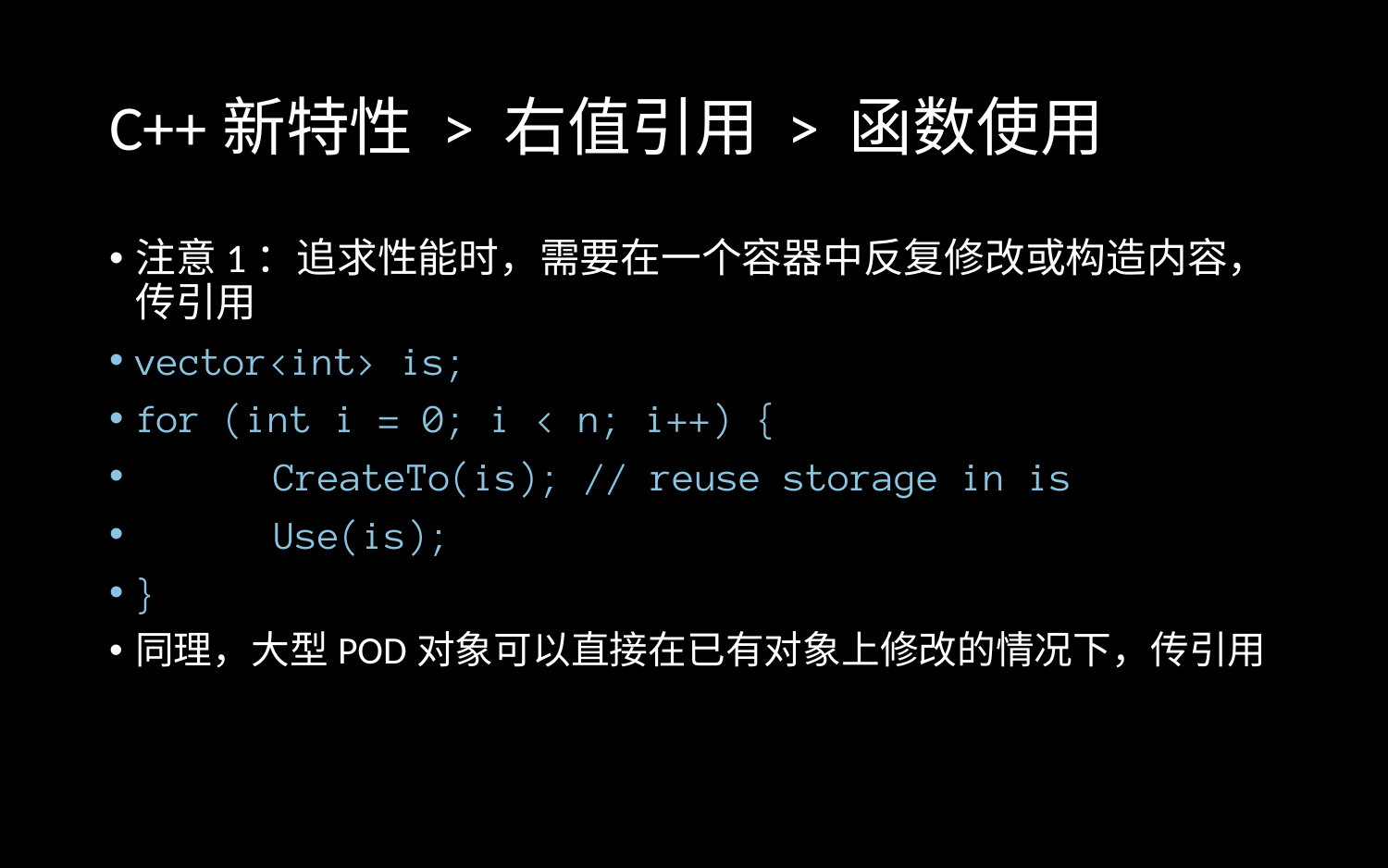

# C++新特性 > 右值引用 > 函数使用
注意1：追求性能时，需要在一个容器中反复修改或构造内容，传引用
vector<int> is;
for (int i = 0; i < n; i++) {
	CreateTo(is); // reuse storage in is
	Use(is);
}
同理，大型POD对象可以直接在已有对象上修改的情况下，传引用